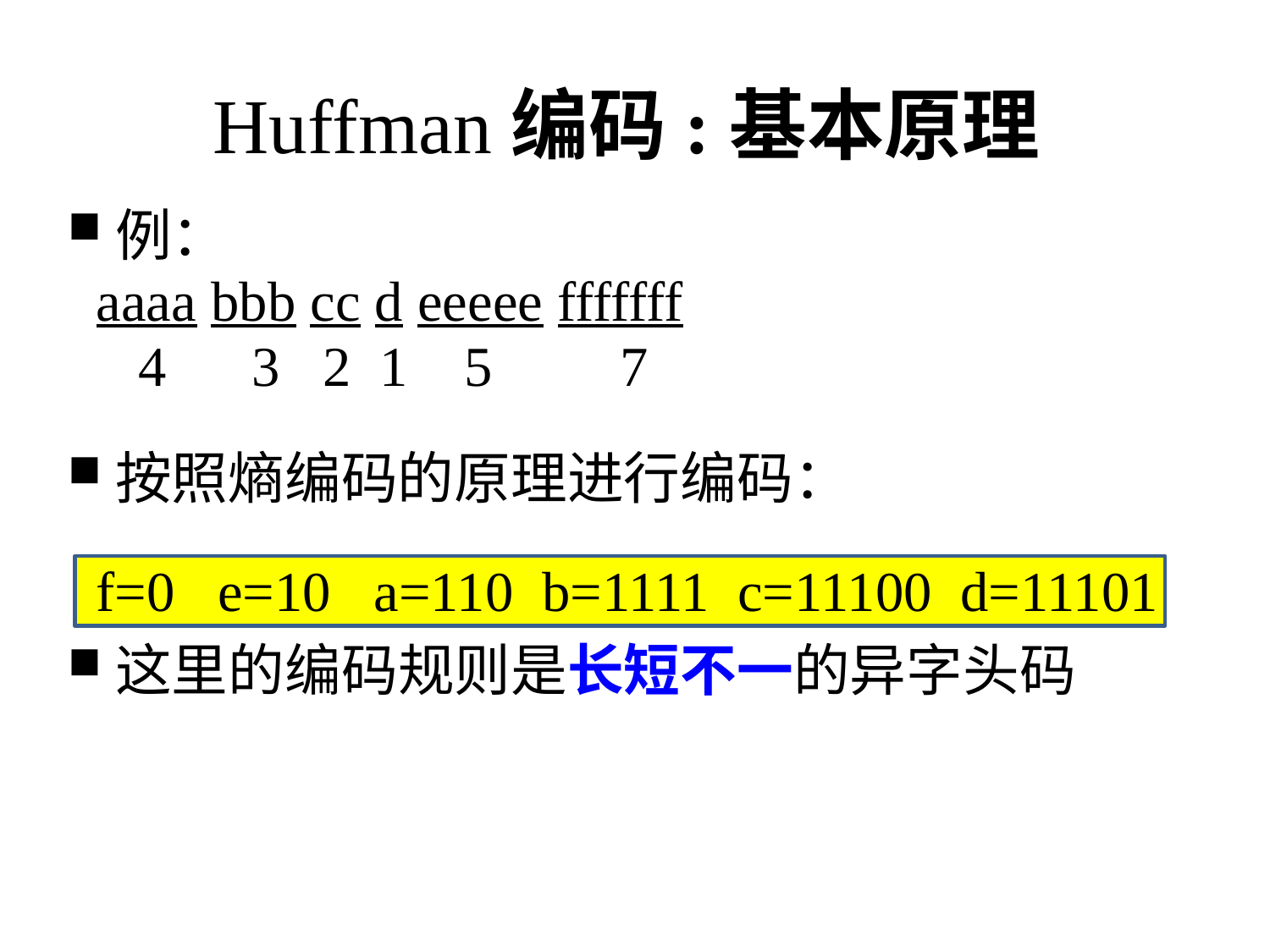

# Huffman编码:基本原理
例：
  aaaa bbb cc d eeeee fffffff
     4      3   2  1    5         7
按照熵编码的原理进行编码：
  f=0   e=10   a=110  b=1111  c=11100  d=11101
这里的编码规则是长短不一的异字头码